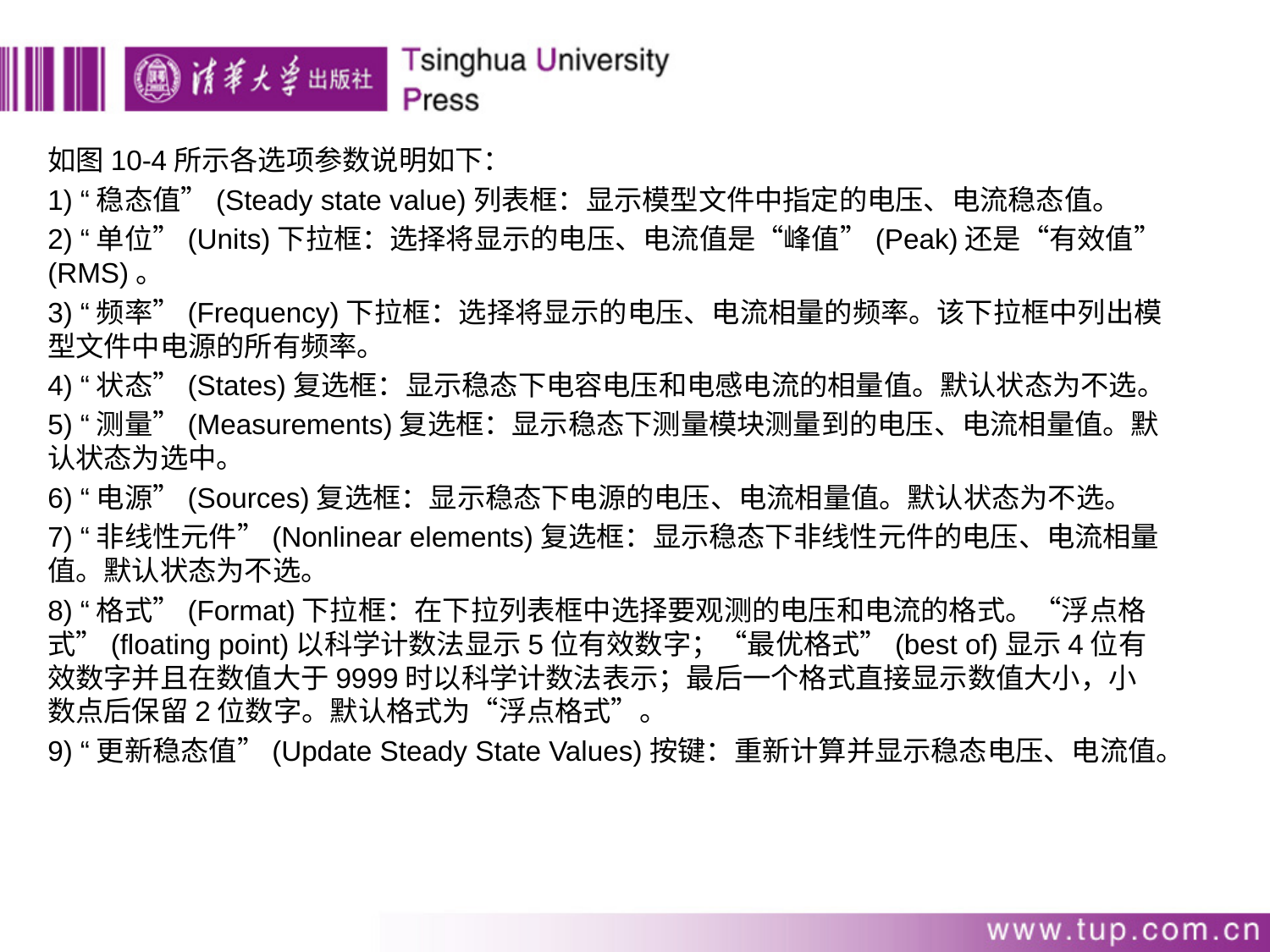

如图10-4所示各选项参数说明如下：
1) “稳态值”(Steady state value)列表框：显示模型文件中指定的电压、电流稳态值。
2) “单位”(Units)下拉框：选择将显示的电压、电流值是“峰值”(Peak)还是“有效值”(RMS)。
3) “频率”(Frequency)下拉框：选择将显示的电压、电流相量的频率。该下拉框中列出模型文件中电源的所有频率。
4) “状态”(States)复选框：显示稳态下电容电压和电感电流的相量值。默认状态为不选。
5) “测量”(Measurements)复选框：显示稳态下测量模块测量到的电压、电流相量值。默认状态为选中。
6) “电源”(Sources)复选框：显示稳态下电源的电压、电流相量值。默认状态为不选。
7) “非线性元件”(Nonlinear elements)复选框：显示稳态下非线性元件的电压、电流相量值。默认状态为不选。
8) “格式”(Format)下拉框：在下拉列表框中选择要观测的电压和电流的格式。“浮点格式”(floating point)以科学计数法显示5位有效数字；“最优格式”(best of)显示4位有效数字并且在数值大于9999时以科学计数法表示；最后一个格式直接显示数值大小，小数点后保留2位数字。默认格式为“浮点格式”。
9) “更新稳态值”(Update Steady State Values)按键：重新计算并显示稳态电压、电流值。